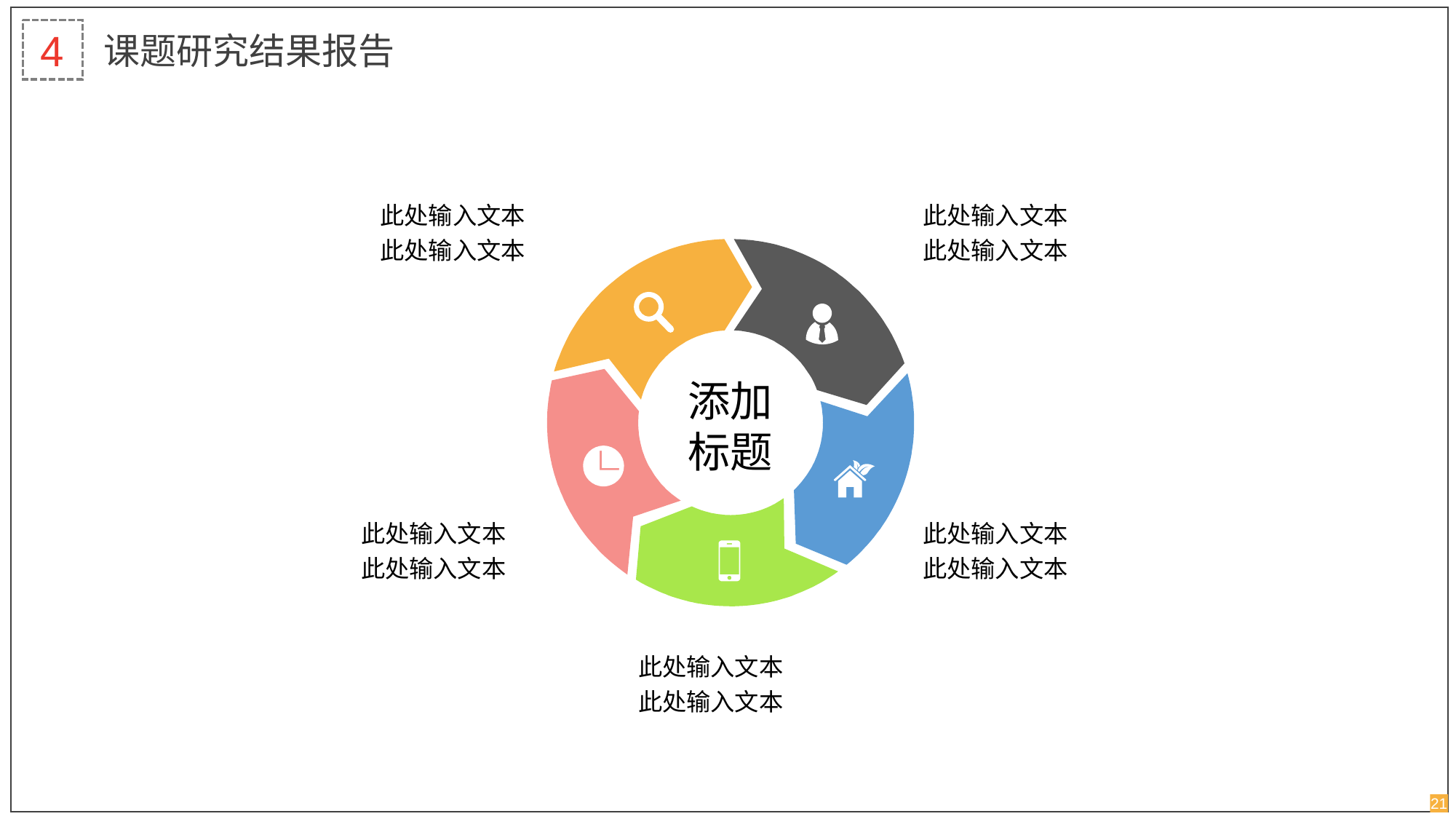

4
课题研究结果报告
此处输入文本
此处输入文本
此处输入文本
此处输入文本

添加
标题

此处输入文本
此处输入文本
此处输入文本
此处输入文本

此处输入文本
此处输入文本
21